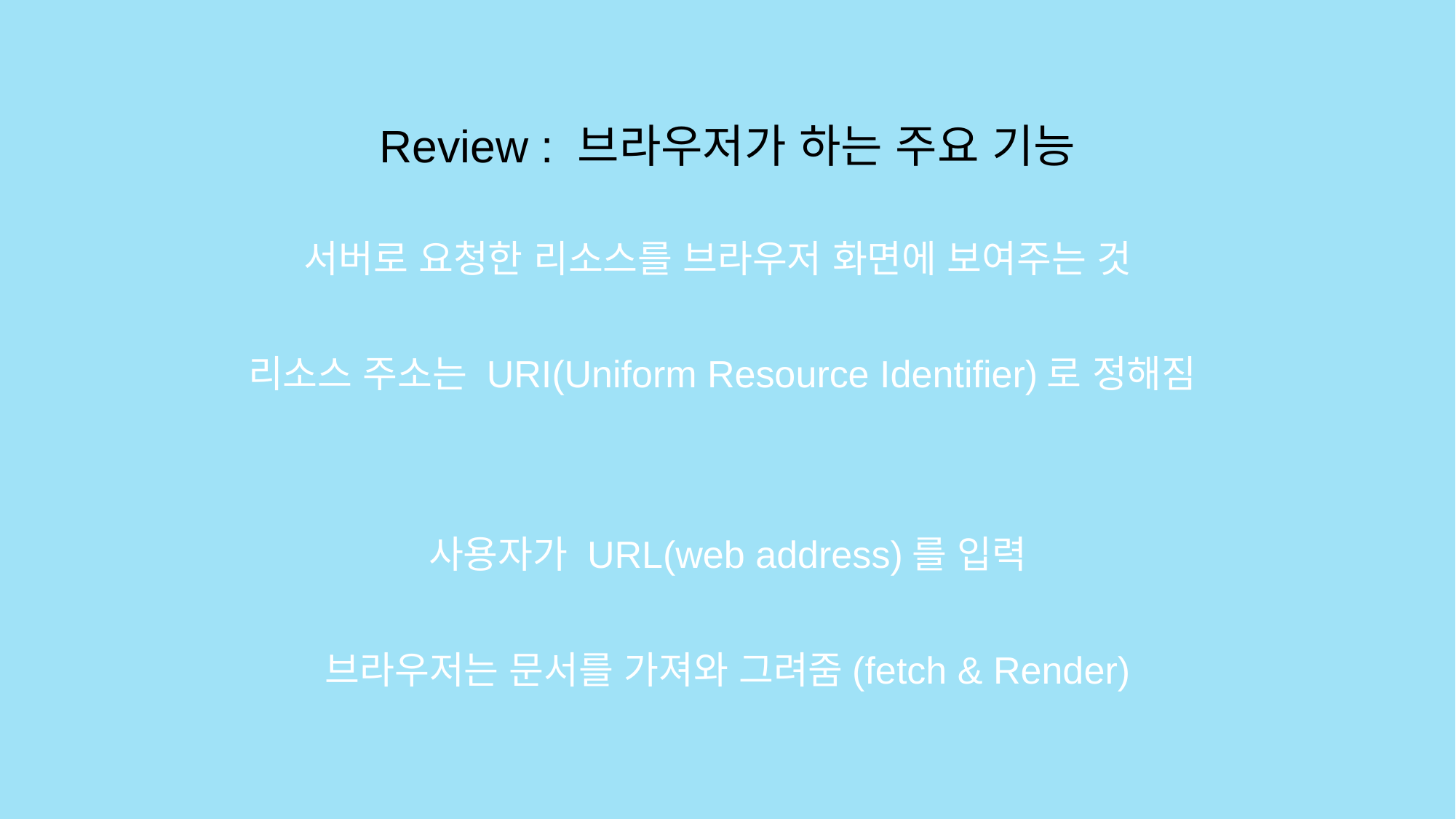

Review : 브라우저가 하는 주요 기능
서버로 요청한 리소스를 브라우저 화면에 보여주는 것
리소스 주소는 URI(Uniform Resource Identifier)로 정해짐
사용자가 URL(web address)를 입력
브라우저는 문서를 가져와 그려줌(fetch & Render)